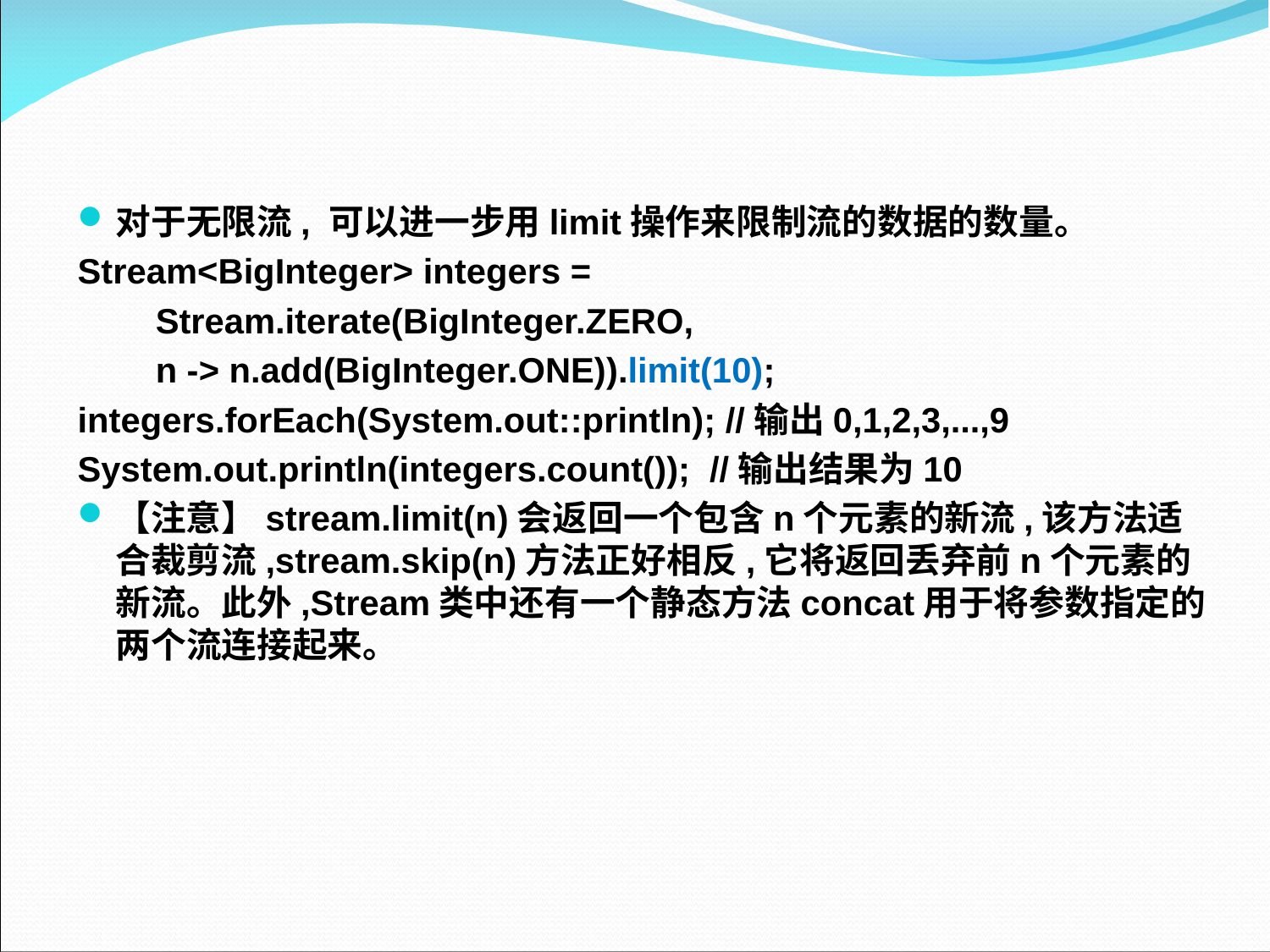

对于无限流, 可以进一步用limit操作来限制流的数据的数量。
Stream<BigInteger> integers =
        Stream.iterate(BigInteger.ZERO,
        n -> n.add(BigInteger.ONE)).limit(10);
integers.forEach(System.out::println); //输出0,1,2,3,...,9
System.out.println(integers.count());  //输出结果为10
【注意】stream.limit(n)会返回一个包含n个元素的新流,该方法适合裁剪流,stream.skip(n)方法正好相反,它将返回丢弃前n个元素的新流。此外,Stream类中还有一个静态方法concat用于将参数指定的两个流连接起来。